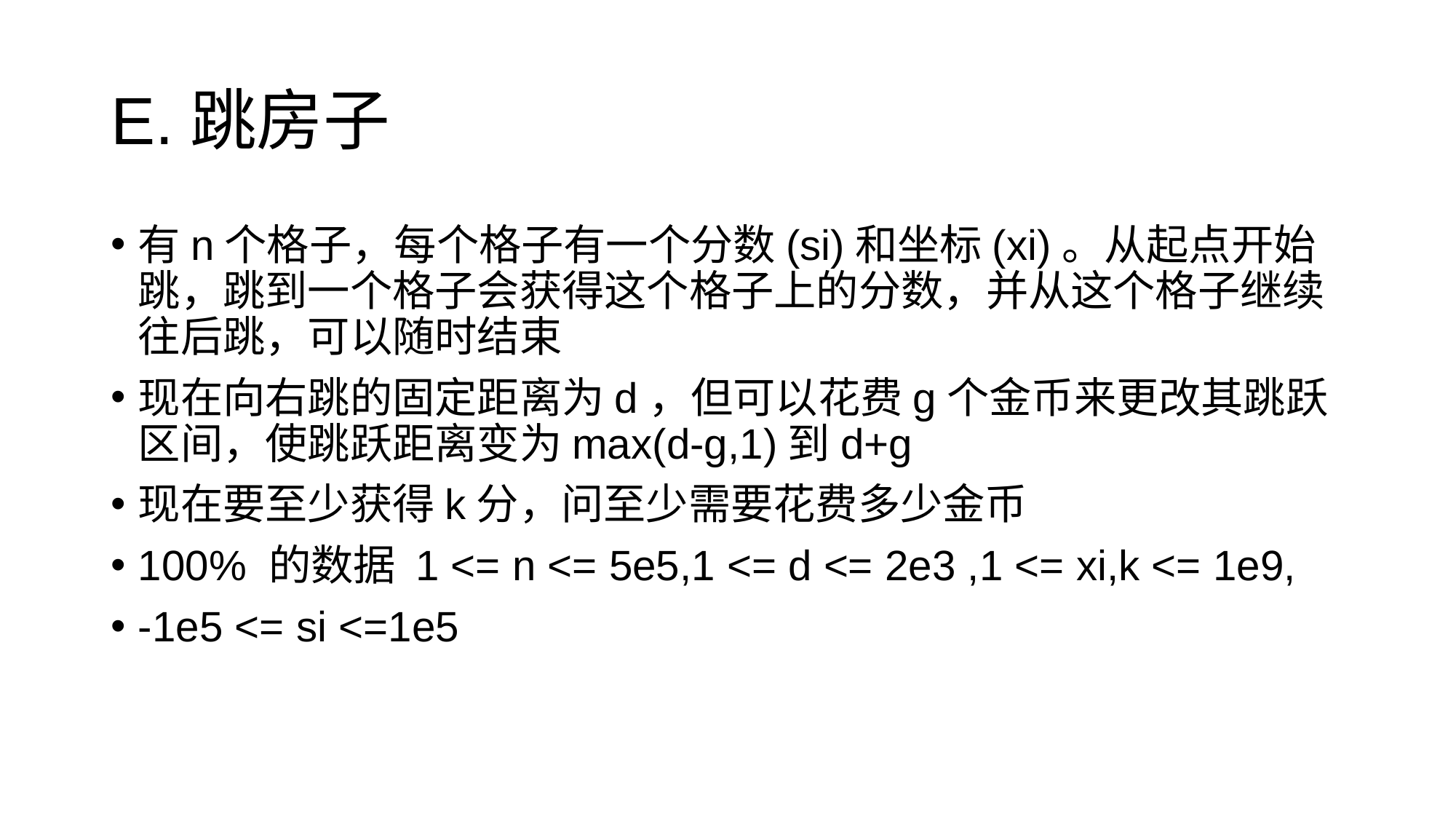

# E.跳房子
有n个格子，每个格子有一个分数(si)和坐标(xi)。从起点开始跳，跳到一个格子会获得这个格子上的分数，并从这个格子继续往后跳，可以随时结束
现在向右跳的固定距离为d，但可以花费g个金币来更改其跳跃区间，使跳跃距离变为max(d-g,1)到d+g
现在要至少获得k分，问至少需要花费多少金币
100% 的数据 1 <= n <= 5e5,1 <= d <= 2e3 ,1 <= xi,k <= 1e9,
-1e5 <= si <=1e5